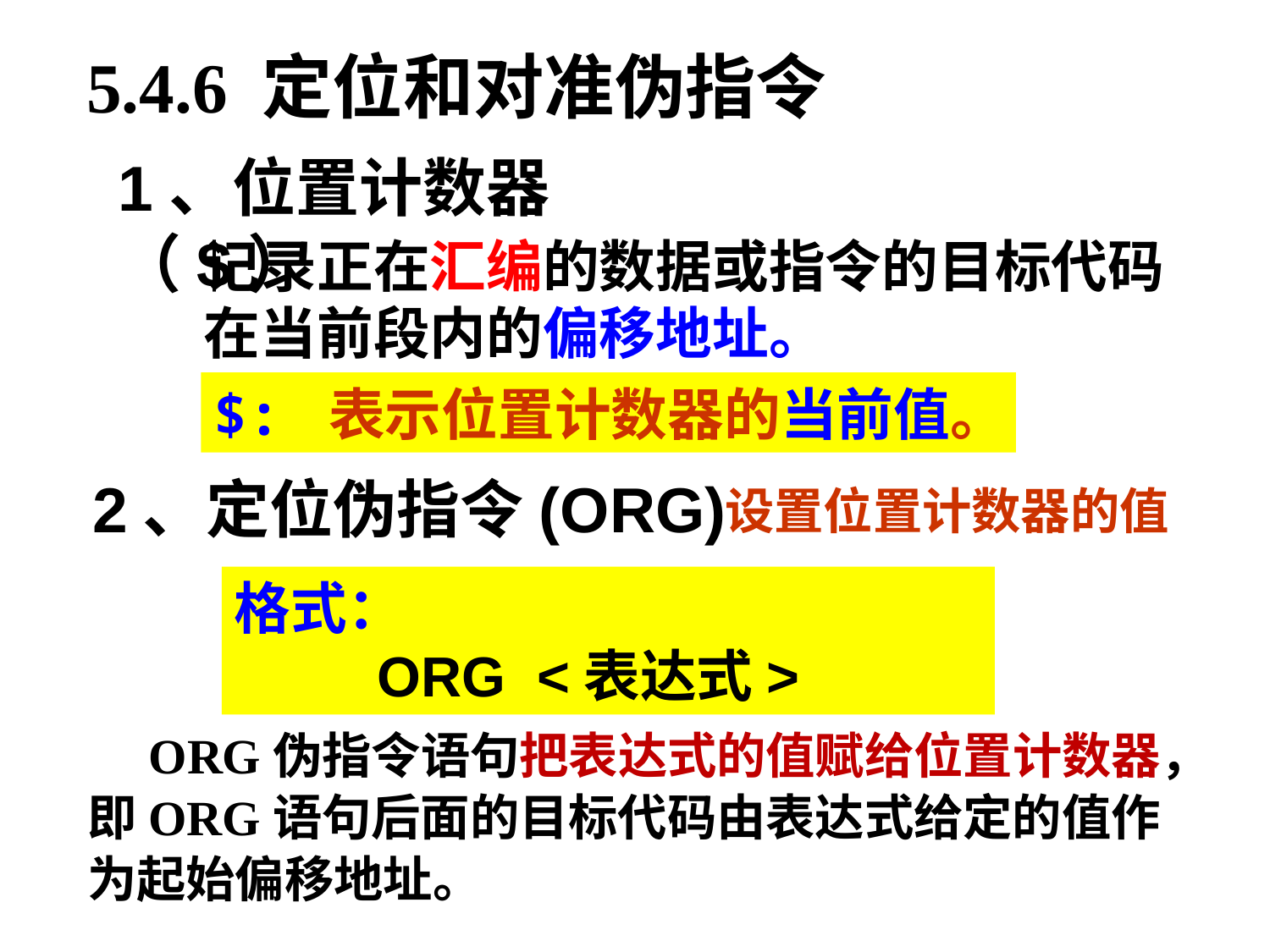

5.4.6 定位和对准伪指令
1、位置计数器（$）
记录正在汇编的数据或指令的目标代码在当前段内的偏移地址。
$: 表示位置计数器的当前值。
2、定位伪指令(ORG)
设置位置计数器的值
格式：
	 ORG  <表达式>
     ORG伪指令语句把表达式的值赋给位置计数器，即ORG语句后面的目标代码由表达式给定的值作为起始偏移地址。
48